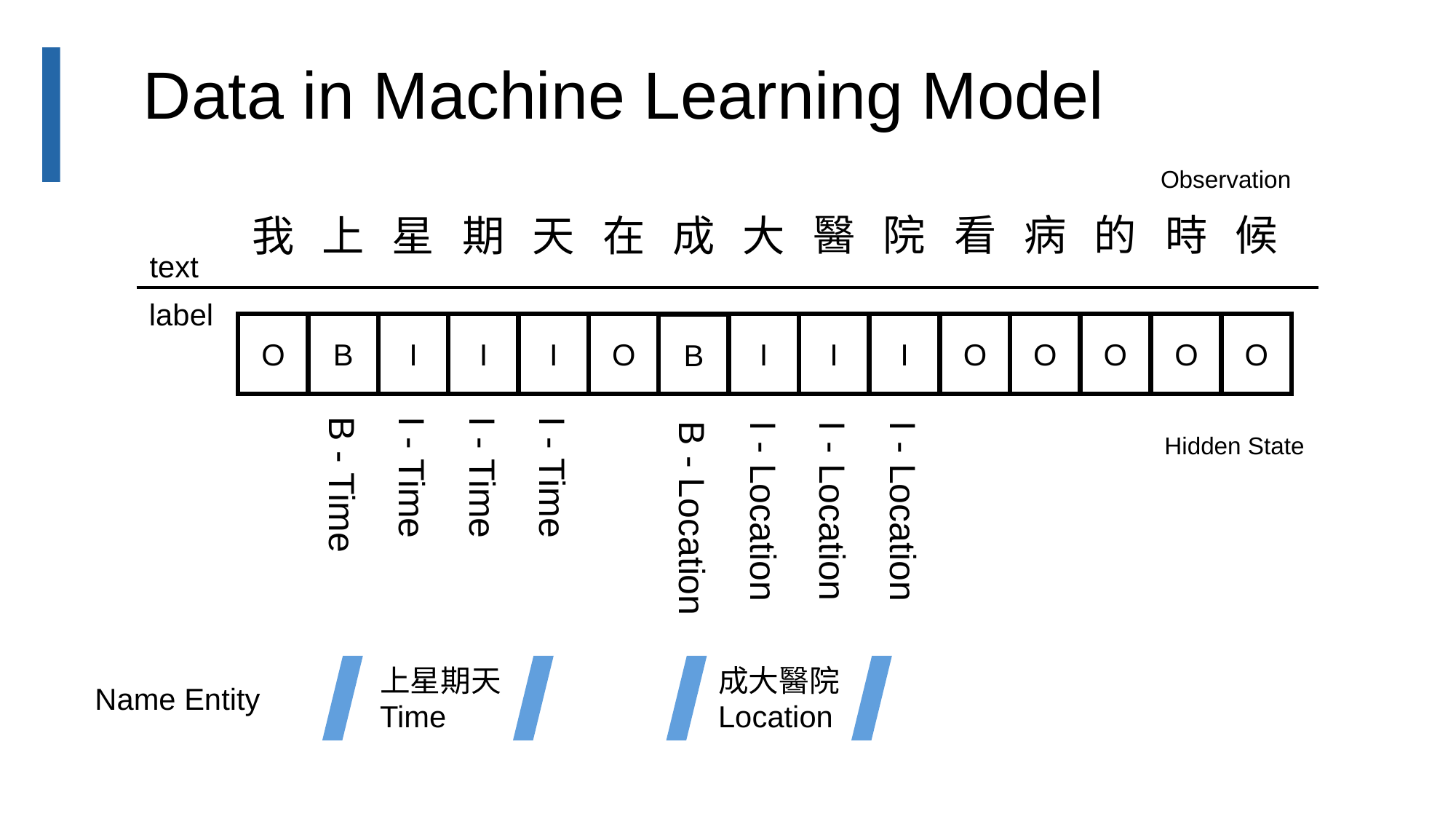

Data in Machine Learning Model
Observation
的
時
候
病
院
醫
看
大
我
上
星
期
天
在
成
text
label
O
O
O
O
I
I
O
I
O
B
I
I
I
O
B
Hidden State
I - Time
I - Time
I - Time
B - Time
I - Location
I - Location
I - Location
B - Location

上星期天
Time
成大醫院
Location
Name Entity